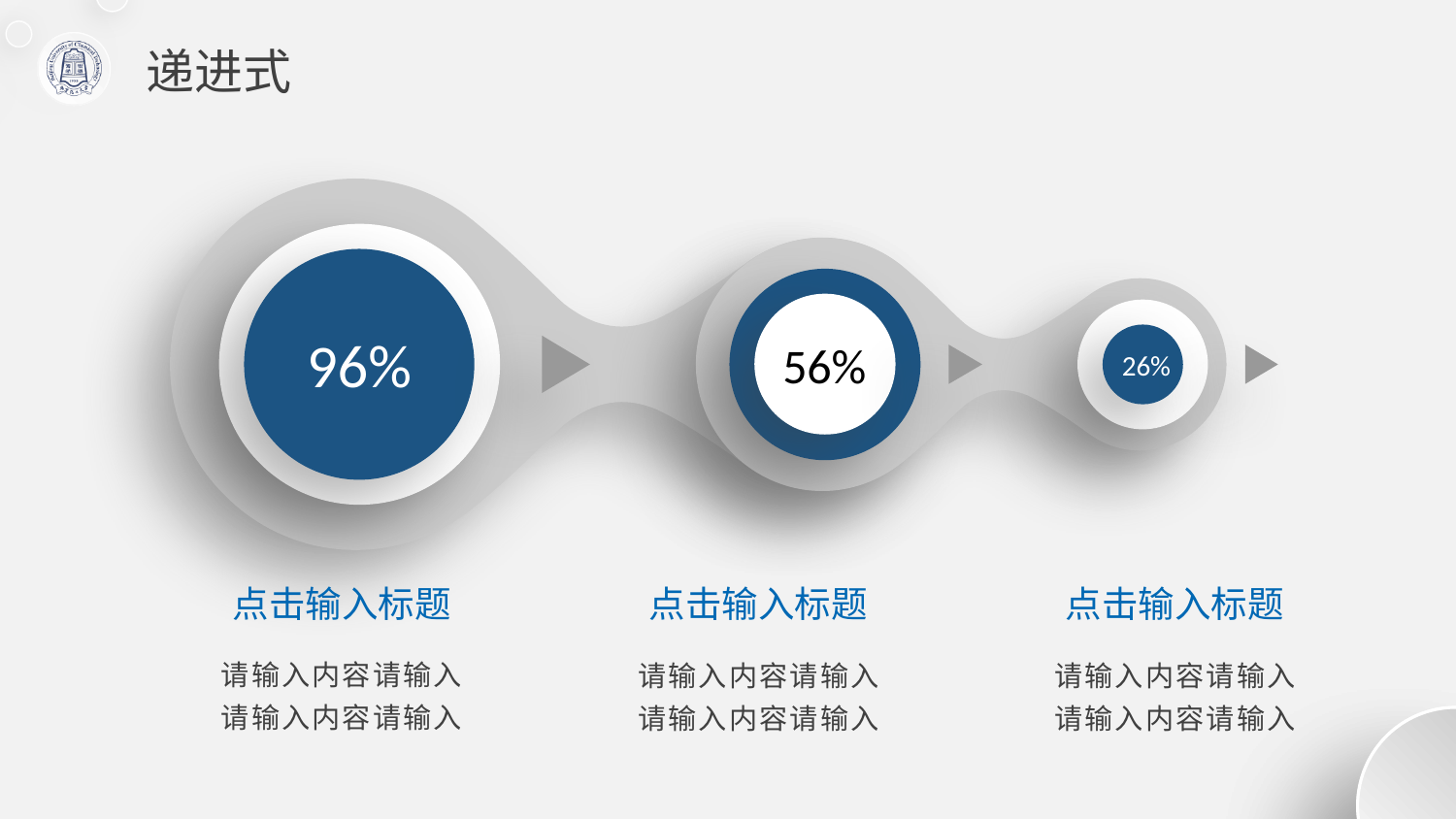

递进式

96%

56%

26%

点击输入标题
点击输入标题
点击输入标题
请输入内容请输入
请输入内容请输入
请输入内容请输入
请输入内容请输入
请输入内容请输入
请输入内容请输入